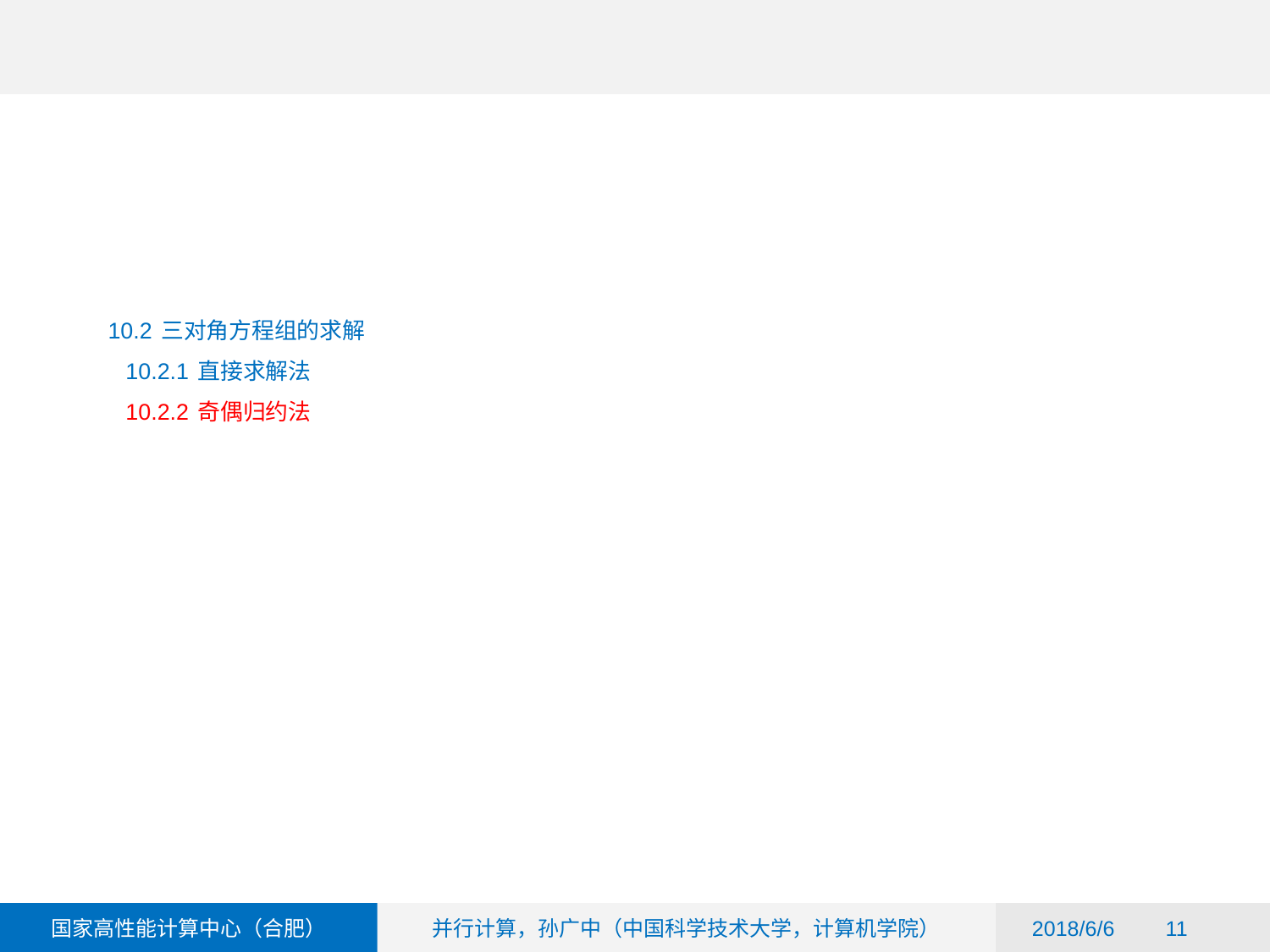

# 10.2 三对角方程组的求解 10.2.1 直接求解法 10.2.2 奇偶归约法
2018/6/6
11